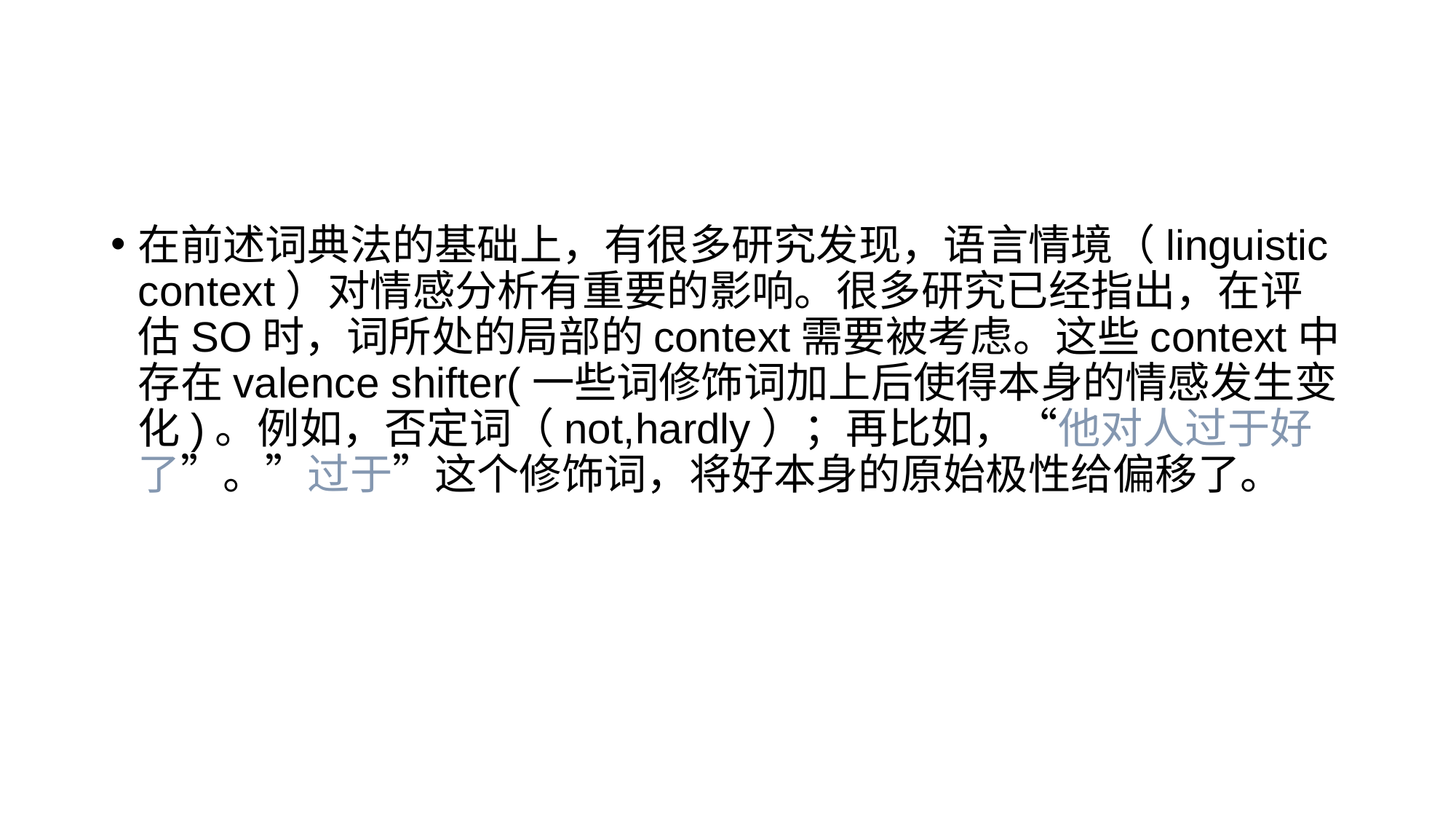

#
在前述词典法的基础上，有很多研究发现，语言情境（linguistic context）对情感分析有重要的影响。很多研究已经指出，在评估SO时，词所处的局部的context需要被考虑。这些context中存在valence shifter(一些词修饰词加上后使得本身的情感发生变化)。例如，否定词（not,hardly）；再比如，“他对人过于好了”。”过于”这个修饰词，将好本身的原始极性给偏移了。